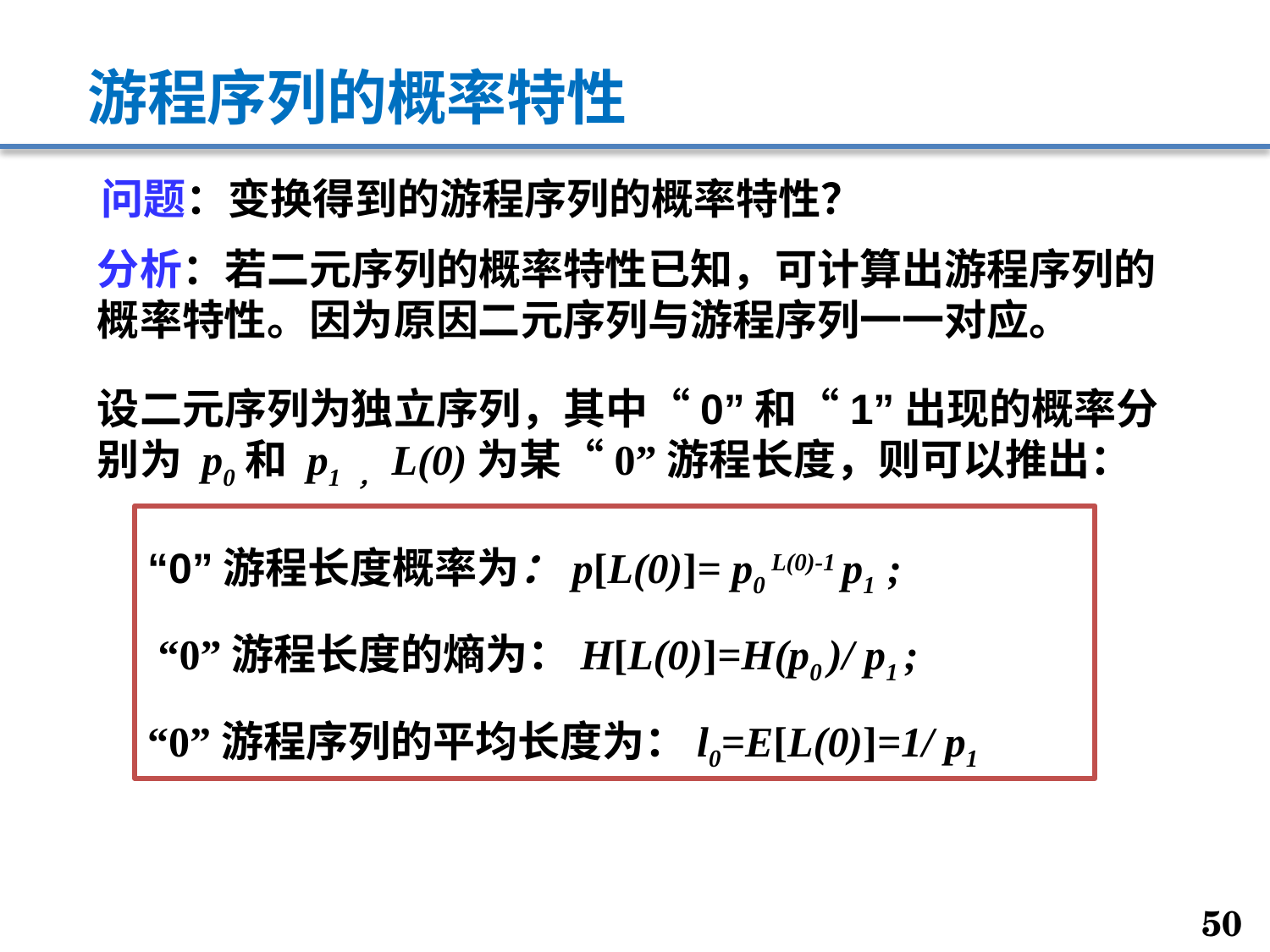

# 游程序列的概率特性
问题：变换得到的游程序列的概率特性？
分析：若二元序列的概率特性已知，可计算出游程序列的概率特性。因为原因二元序列与游程序列一一对应。
设二元序列为独立序列，其中“0”和“1”出现的概率分别为 p0和 p1 ，L(0)为某“0”游程长度，则可以推出：
“0”游程长度概率为：p[L(0)]= p0 L(0)-1 p1  ;
 “0”游程长度的熵为：H[L(0)]=H(p0 )/ p1 ;
“0”游程序列的平均长度为：l0=E[L(0)]=1/ p1
50